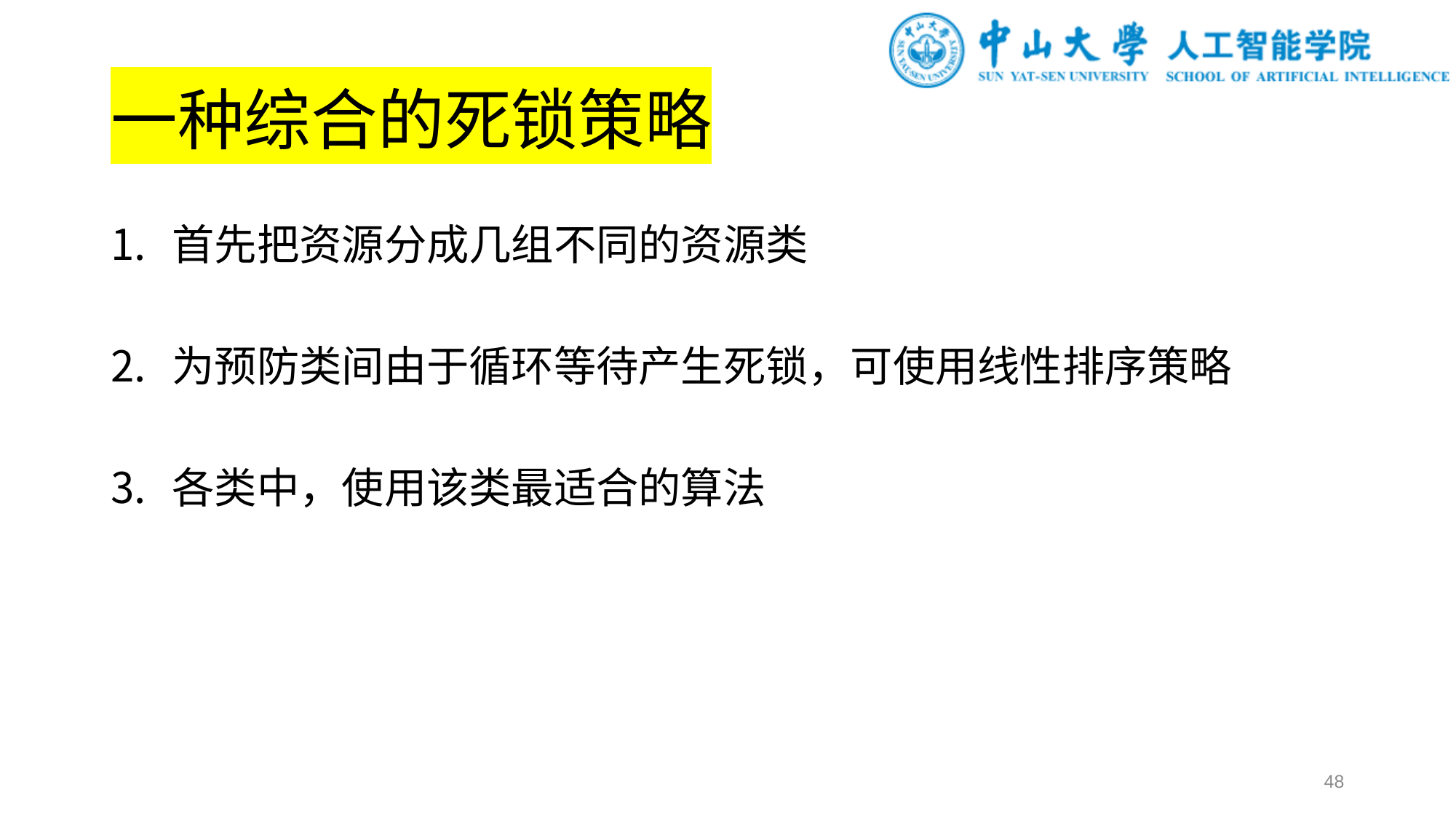

# 一种综合的死锁策略
首先把资源分成几组不同的资源类

为预防类间由于循环等待产生死锁，可使用线性排序策略

各类中，使用该类最适合的算法
48